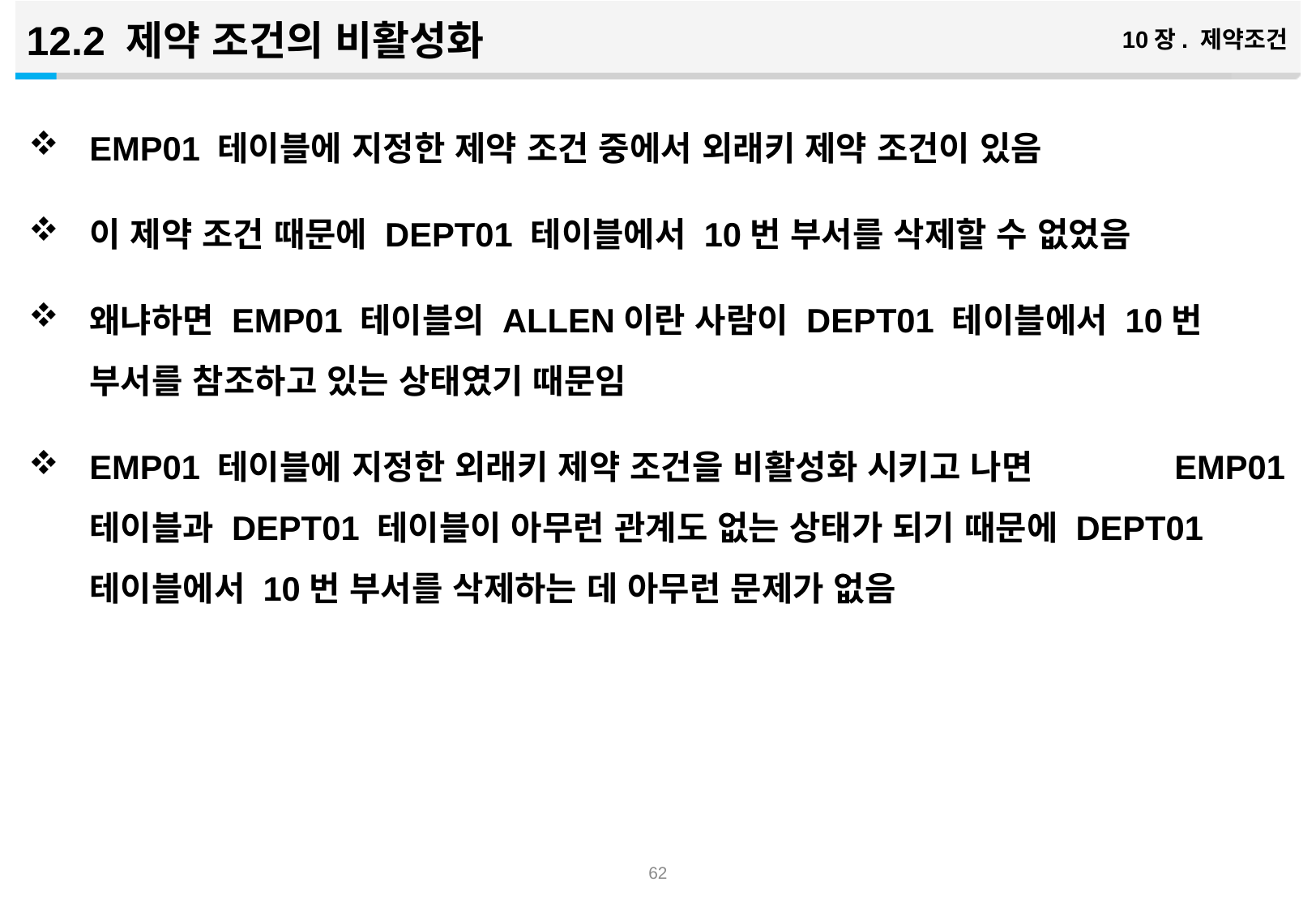

12.2 제약 조건의 비활성화
10장. 제약조건
EMP01 테이블에 지정한 제약 조건 중에서 외래키 제약 조건이 있음
이 제약 조건 때문에 DEPT01 테이블에서 10번 부서를 삭제할 수 없었음
왜냐하면 EMP01 테이블의 ALLEN이란 사람이 DEPT01 테이블에서 10번 부서를 참조하고 있는 상태였기 때문임
EMP01 테이블에 지정한 외래키 제약 조건을 비활성화 시키고 나면              EMP01 테이블과 DEPT01 테이블이 아무런 관계도 없는 상태가 되기 때문에 DEPT01 테이블에서 10번 부서를 삭제하는 데 아무런 문제가 없음
62